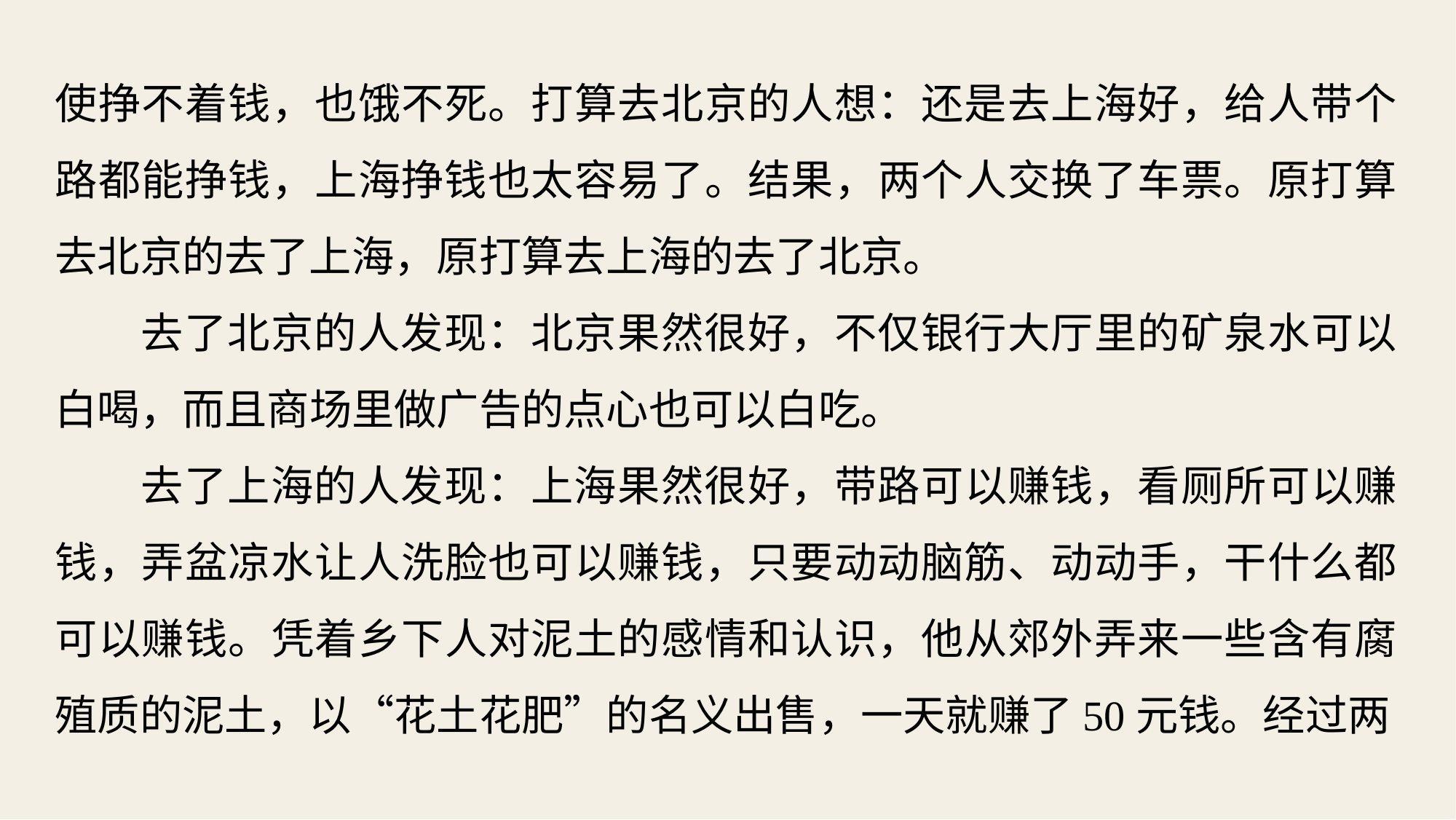

使挣不着钱，也饿不死。打算去北京的人想：还是去上海好，给人带个路都能挣钱，上海挣钱也太容易了。结果，两个人交换了车票。原打算去北京的去了上海，原打算去上海的去了北京。
去了北京的人发现：北京果然很好，不仅银行大厅里的矿泉水可以白喝，而且商场里做广告的点心也可以白吃。
去了上海的人发现：上海果然很好，带路可以赚钱，看厕所可以赚钱，弄盆凉水让人洗脸也可以赚钱，只要动动脑筋、动动手，干什么都可以赚钱。凭着乡下人对泥土的感情和认识，他从郊外弄来一些含有腐殖质的泥土，以“花土花肥”的名义出售，一天就赚了50元钱。经过两